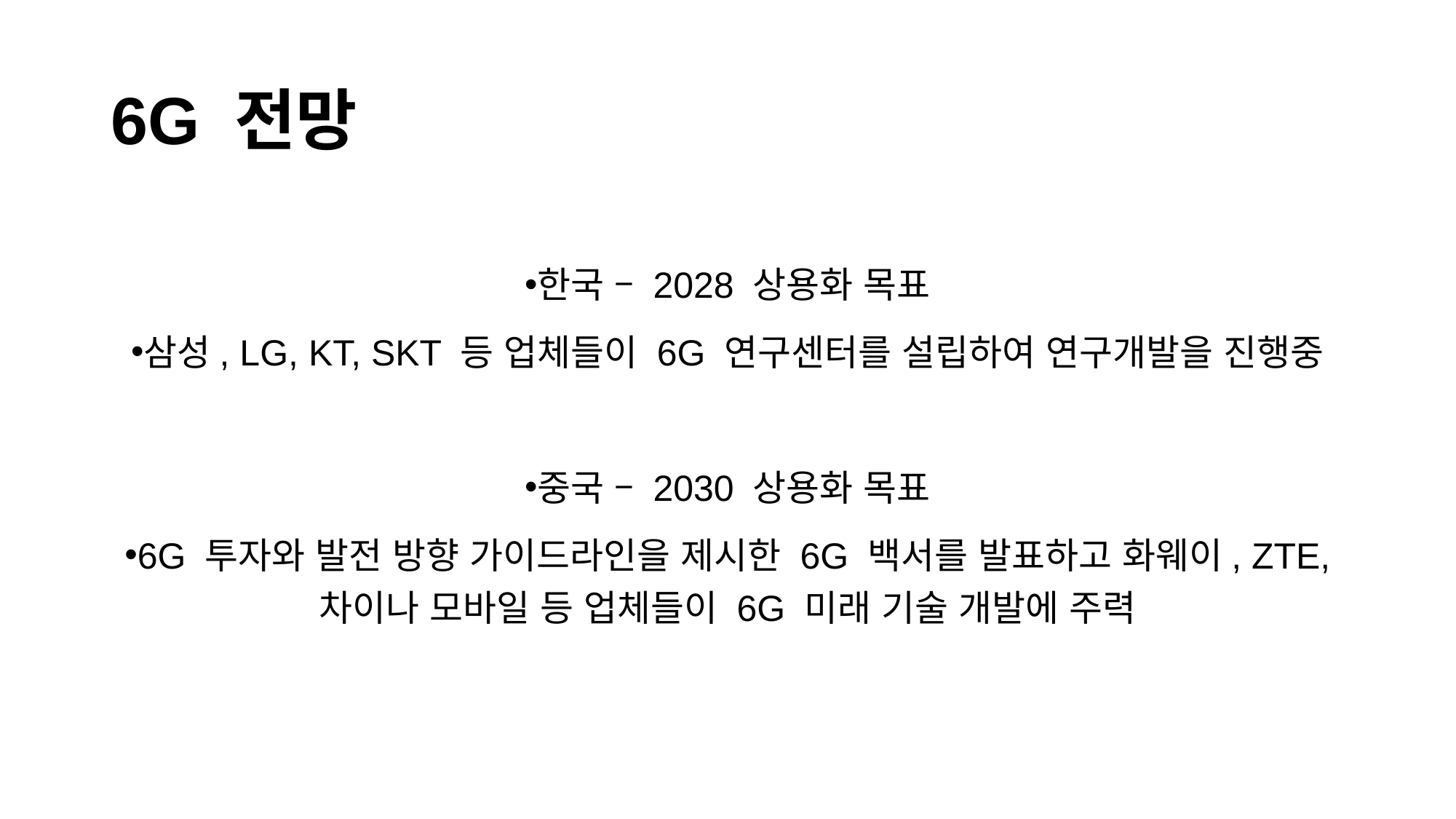

# 6G 전망

한국 – 2028 상용화 목표
삼성, LG, KT, SKT 등 업체들이 6G 연구센터를 설립하여 연구개발을 진행중

중국 – 2030 상용화 목표
6G 투자와 발전 방향 가이드라인을 제시한 6G 백서를 발표하고 화웨이, ZTE, 차이나 모바일 등 업체들이 6G 미래 기술 개발에 주력